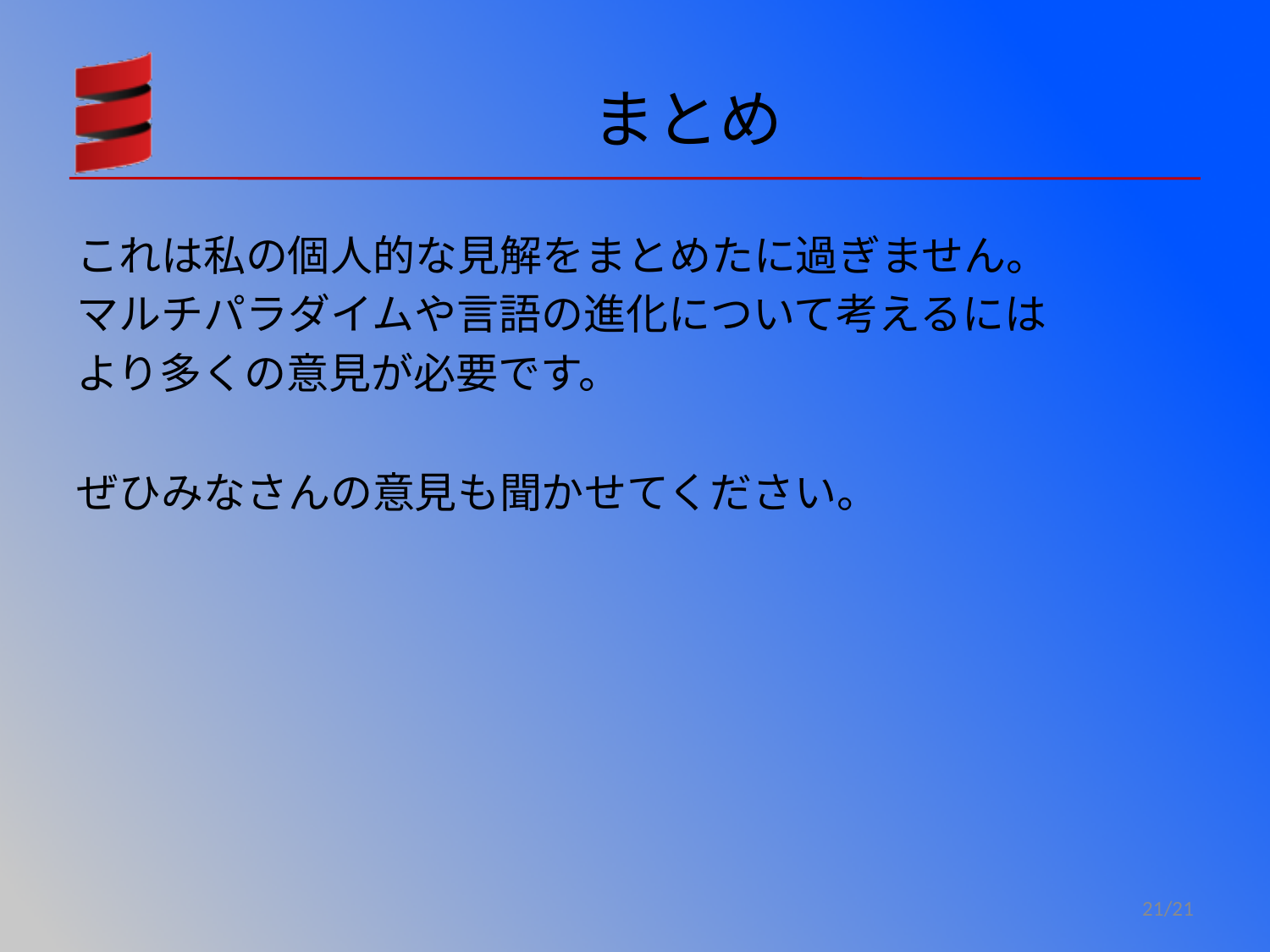

# まとめ
これは私の個人的な見解をまとめたに過ぎません。
マルチパラダイムや言語の進化について考えるには
より多くの意見が必要です。

ぜひみなさんの意見も聞かせてください。
21/21